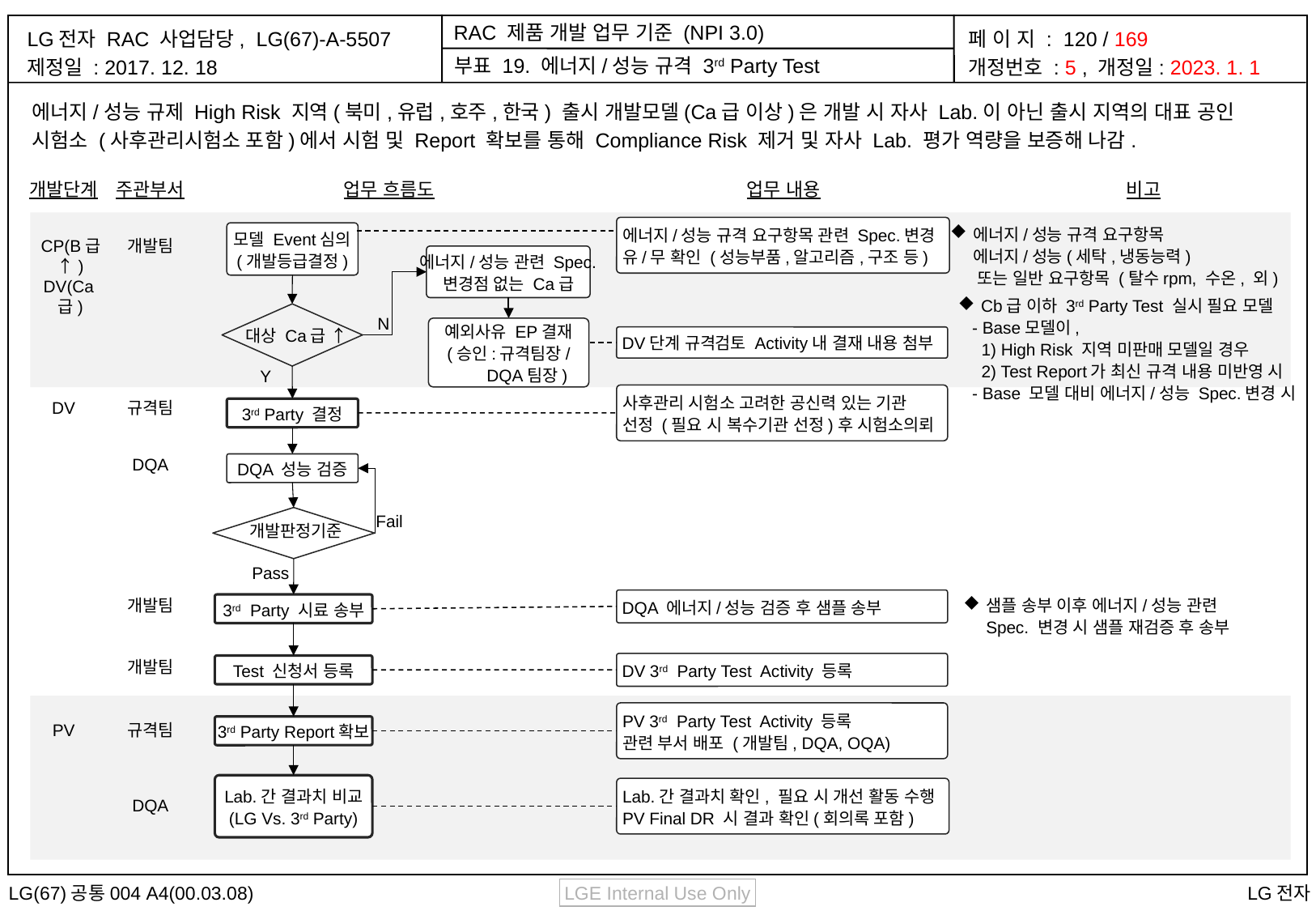

부표 19. 에너지/성능 규격 3rd Party Test
에너지/성능 규제 High Risk 지역(북미,유럽,호주,한국) 출시 개발모델(Ca급 이상)은 개발 시 자사 Lab.이 아닌 출시 지역의 대표 공인
시험소 (사후관리시험소 포함)에서 시험 및 Report 확보를 통해 Compliance Risk 제거 및 자사 Lab. 평가 역량을 보증해 나감.
개발단계
주관부서
업무 흐름도
업무 내용
비고

에너지/성능 규격 요구항목
에너지/성능(세탁,냉동능력)
     또는 일반 요구항목 (탈수rpm, 수온, 외)
에너지/성능 규격 요구항목 관련 Spec.변경 유/무 확인 (성능부품,알고리즘,구조 등)
모델 Event심의
(개발등급결정)
CP(B급↑)
DV(Ca급)
개발팀
에너지/성능 관련 Spec.
변경점 없는 Ca급
Cb급 이하 3rd Party Test 실시 필요 모델
   - Base모델이,
     1) High Risk 지역 미판매 모델일 경우
     2) Test Report가 최신 규격 내용 미반영 시
   - Base 모델 대비 에너지/성능 Spec.변경 시
 대상 Ca급 ↑
N
예외사유 EP결재
(승인:규격팀장/
        DQA팀장)
DV단계 규격검토 Activity내 결재 내용 첨부
Y
사후관리 시험소 고려한 공신력 있는 기관
선정 (필요 시 복수기관 선정)후 시험소의뢰
DV
규격팀
3rd Party 결정
DQA
DQA 성능 검증
Fail

개발판정기준
Pass
샘플 송부 이후 에너지/성능 관련
Spec. 변경 시 샘플 재검증 후 송부
개발팀
DQA 에너지/성능 검증 후 샘플 송부
3rd  Party 시료 송부

개발팀
DV 3rd  Party Test  Activity 등록
Test 신청서 등록

PV 3rd  Party Test  Activity 등록
관련 부서 배포 (개발팀, DQA, OQA)
PV
규격팀
3rd Party Report확보
Lab.간 결과치 비교
(LG Vs. 3rd Party)
Lab.간 결과치 확인, 필요 시 개선 활동 수행
PV Final DR 시 결과 확인(회의록 포함)
DQA